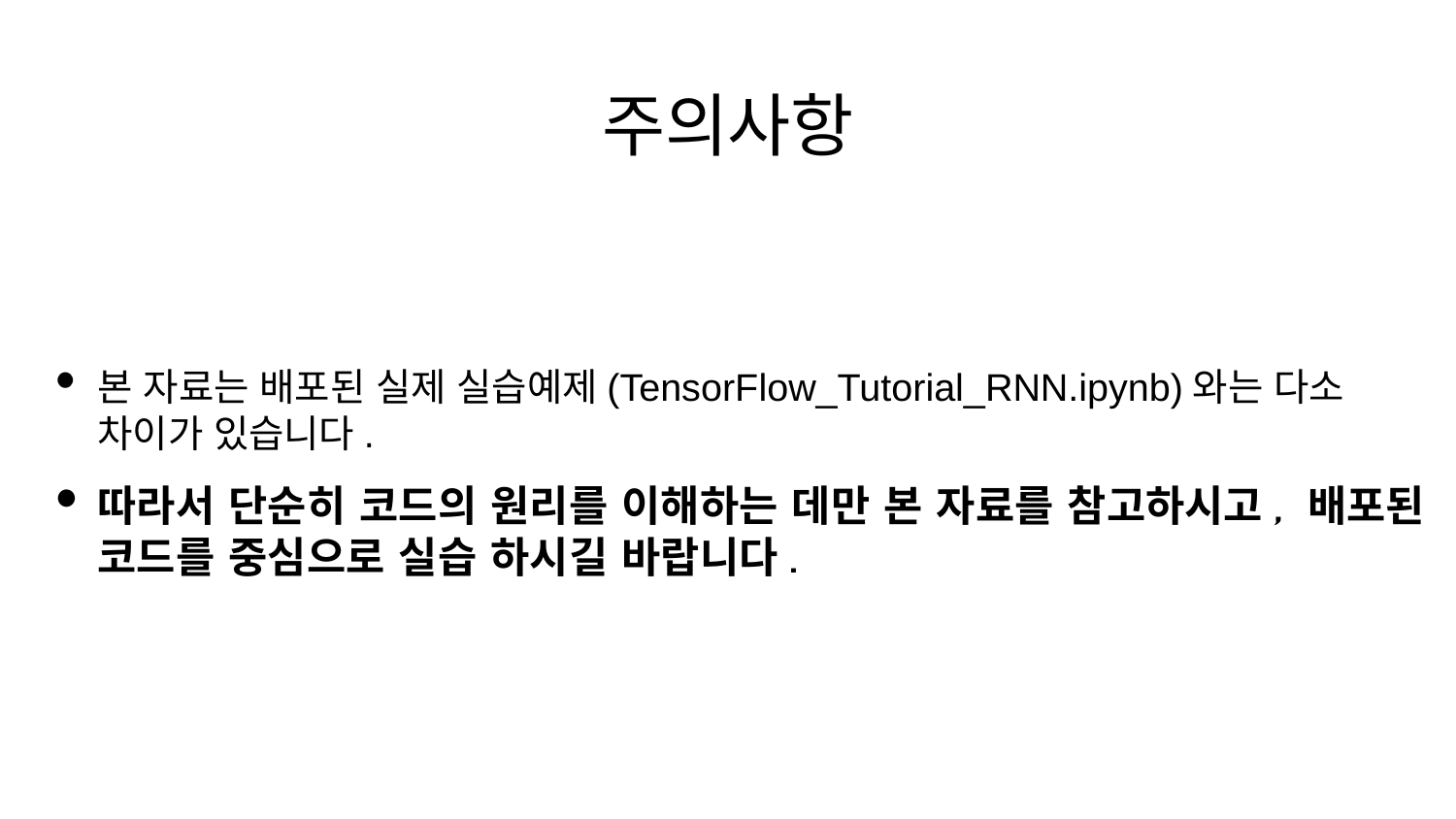

# 주의사항
본 자료는 배포된 실제 실습예제(TensorFlow_Tutorial_RNN.ipynb)와는 다소 차이가 있습니다.
따라서 단순히 코드의 원리를 이해하는 데만 본 자료를 참고하시고, 배포된 코드를 중심으로 실습 하시길 바랍니다.